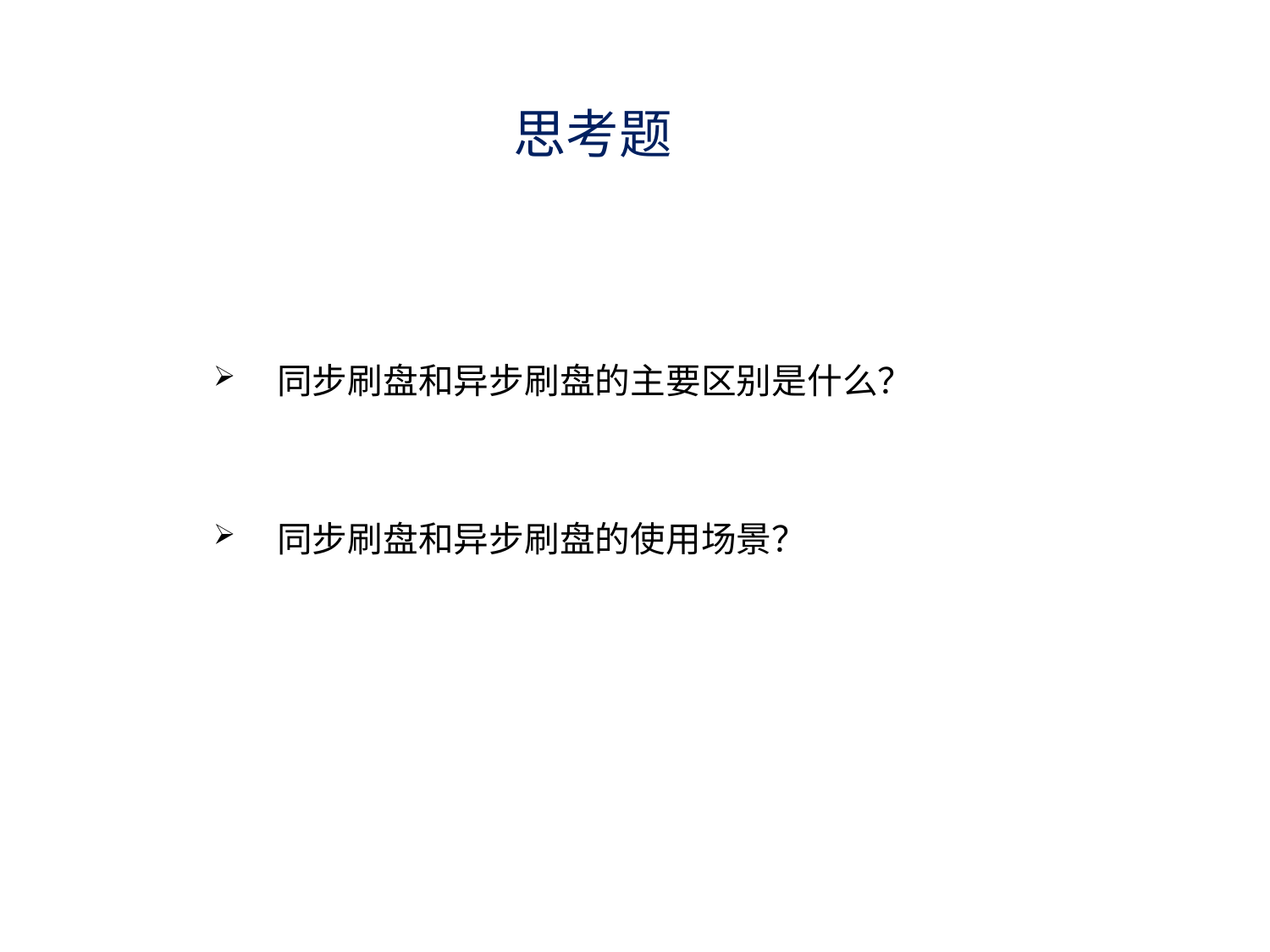

思考题
同步刷盘和异步刷盘的主要区别是什么？

同步刷盘和异步刷盘的使用场景？